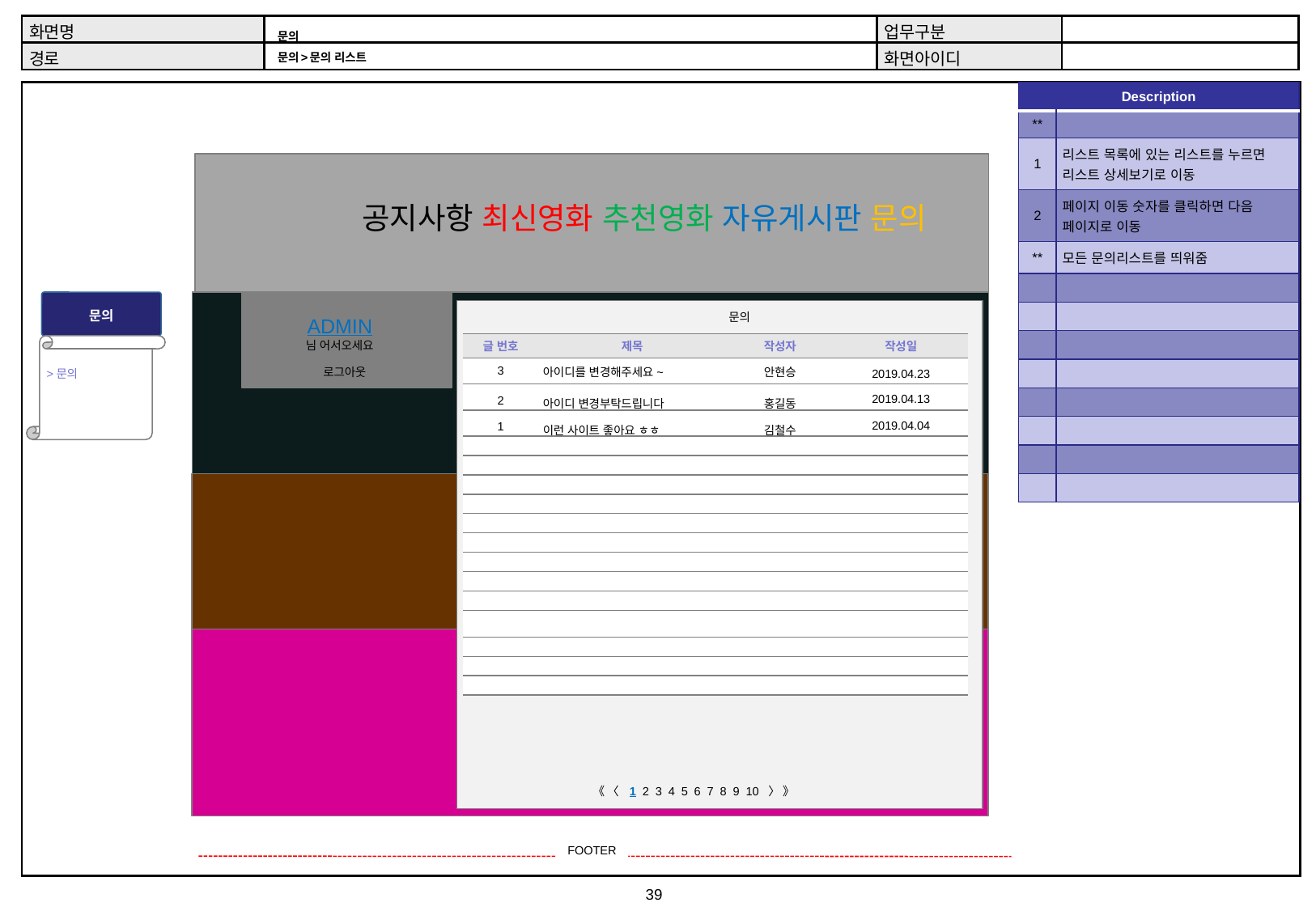

# 문의 문의>문의 리스트
| Description |  |
| --- | --- |
| \*\* |  |
| 1 | 리스트 목록에 있는 리스트를 누르면 리스트 상세보기로 이동 |
| 2 | 페이지 이동 숫자를 클릭하면 다음 페이지로 이동 |
| \*\* | 모든 문의리스트를 띄워줌 |
|  |  |
|  |  |
|  |  |
|  |  |
|  |  |
|  |  |
|  |  |
|  |  |

공지사항 최신영화 추천영화 자유게시판 문의

문의

문의
ADMIN
님 어서오세요
| 글 번호 | 제목 | 작성자 | 작성일 |
| --- | --- | --- | --- |
| 3 | 아이디를 변경해주세요~ | 안현승 | 2019.04.23 |
| 2 | 아이디 변경부탁드립니다 | 홍길동 | 2019.04.13 |
| 1 | 이런 사이트 좋아요 ㅎㅎ | 김철수 | 2019.04.04 |
|  |  |  |  |
|  |  |  |  |
|  |  |  |  |
|  |  |  |  |
|  |  |  |  |
|  |  |  |  |
|  |  |  |  |
|  |  |  |  |
|  |  |  |  |
|  |  |  |  |
|  |  |  |  |
|  |  |  |  |
|  |  |  |  |

>문의
로그아웃

《 〈   1  2  3  4  5  6  7  8  9  10  〉 》